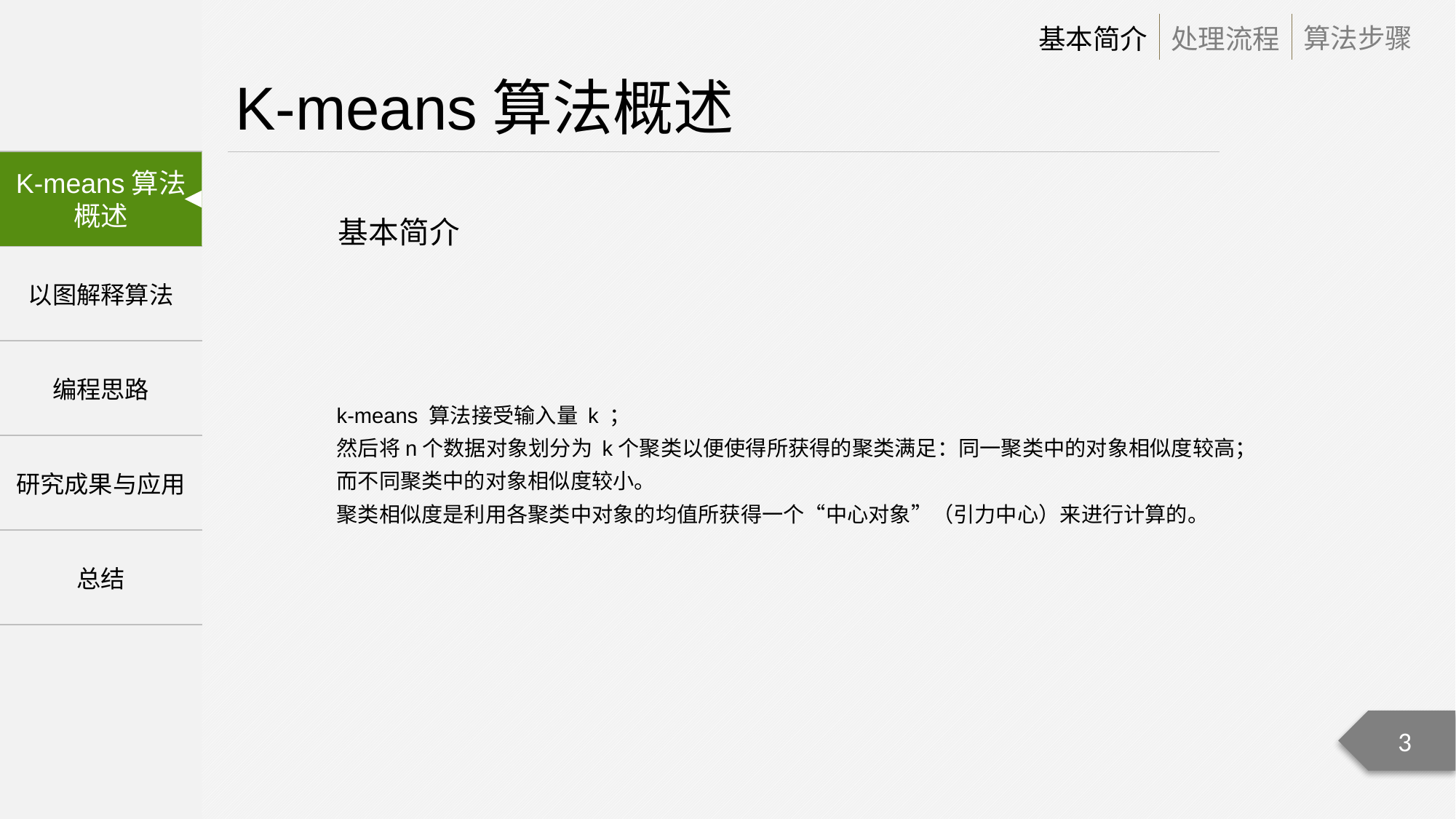

基本简介
k-means 算法接受输入量 k ；
然后将n个数据对象划分为 k个聚类以便使得所获得的聚类满足：同一聚类中的对象相似度较高；
而不同聚类中的对象相似度较小。
聚类相似度是利用各聚类中对象的均值所获得一个“中心对象”（引力中心）来进行计算的。